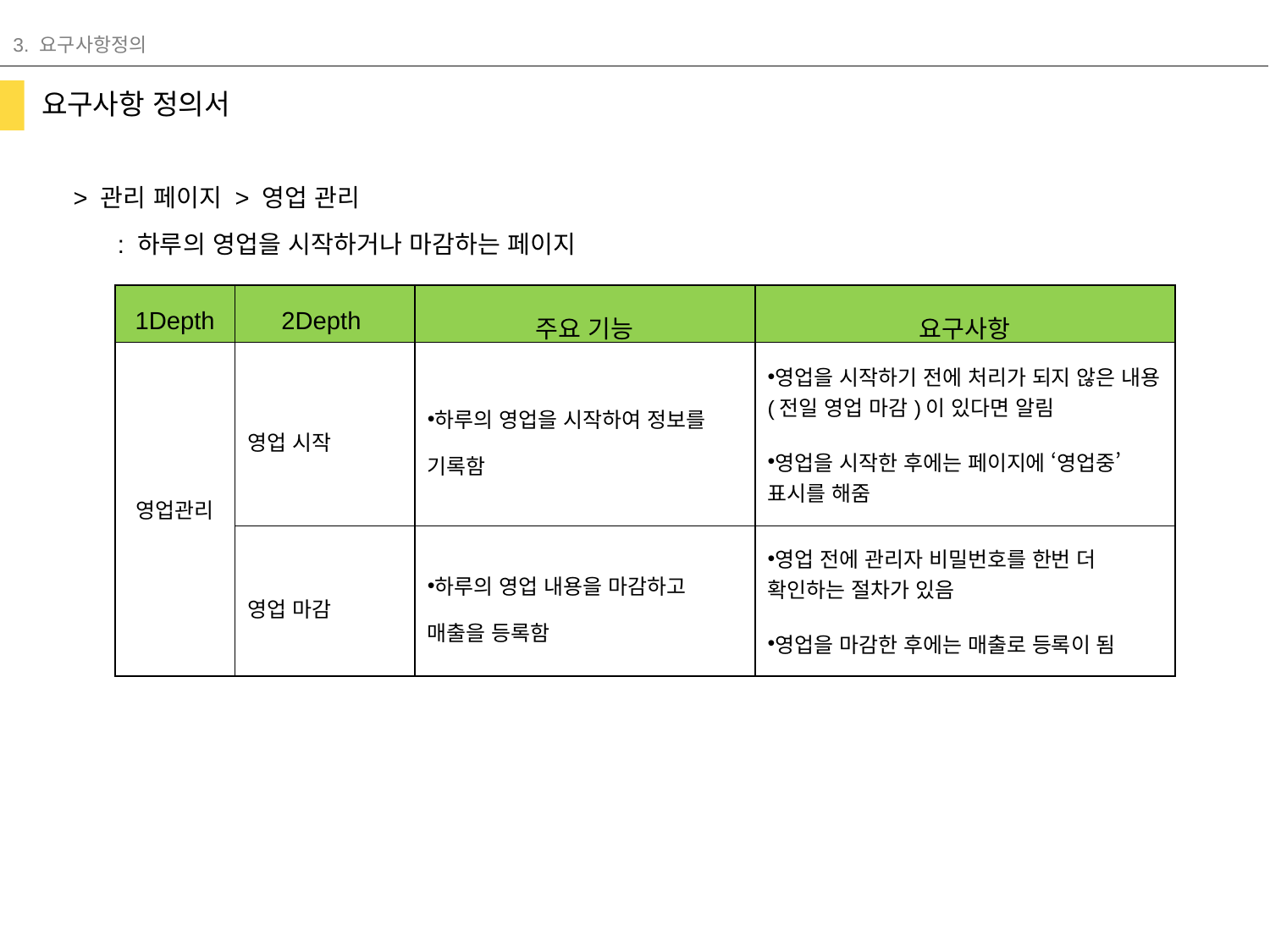

3. 요구사항정의

요구사항 정의서
> 관리 페이지 > 영업 관리

: 하루의 영업을 시작하거나 마감하는 페이지
| 1Depth | 2Depth | 주요 기능 | 요구사항 |
| --- | --- | --- | --- |
| 영업관리 | 영업 시작 | 하루의 영업을 시작하여 정보를 기록함 | 영업을 시작하기 전에 처리가 되지 않은 내용(전일 영업 마감)이 있다면 알림 영업을 시작한 후에는 페이지에 ‘영업중’ 표시를 해줌 |
|  | 영업 마감 | 하루의 영업 내용을 마감하고 매출을 등록함 | 영업 전에 관리자 비밀번호를 한번 더 확인하는 절차가 있음 영업을 마감한 후에는 매출로 등록이 됨 |